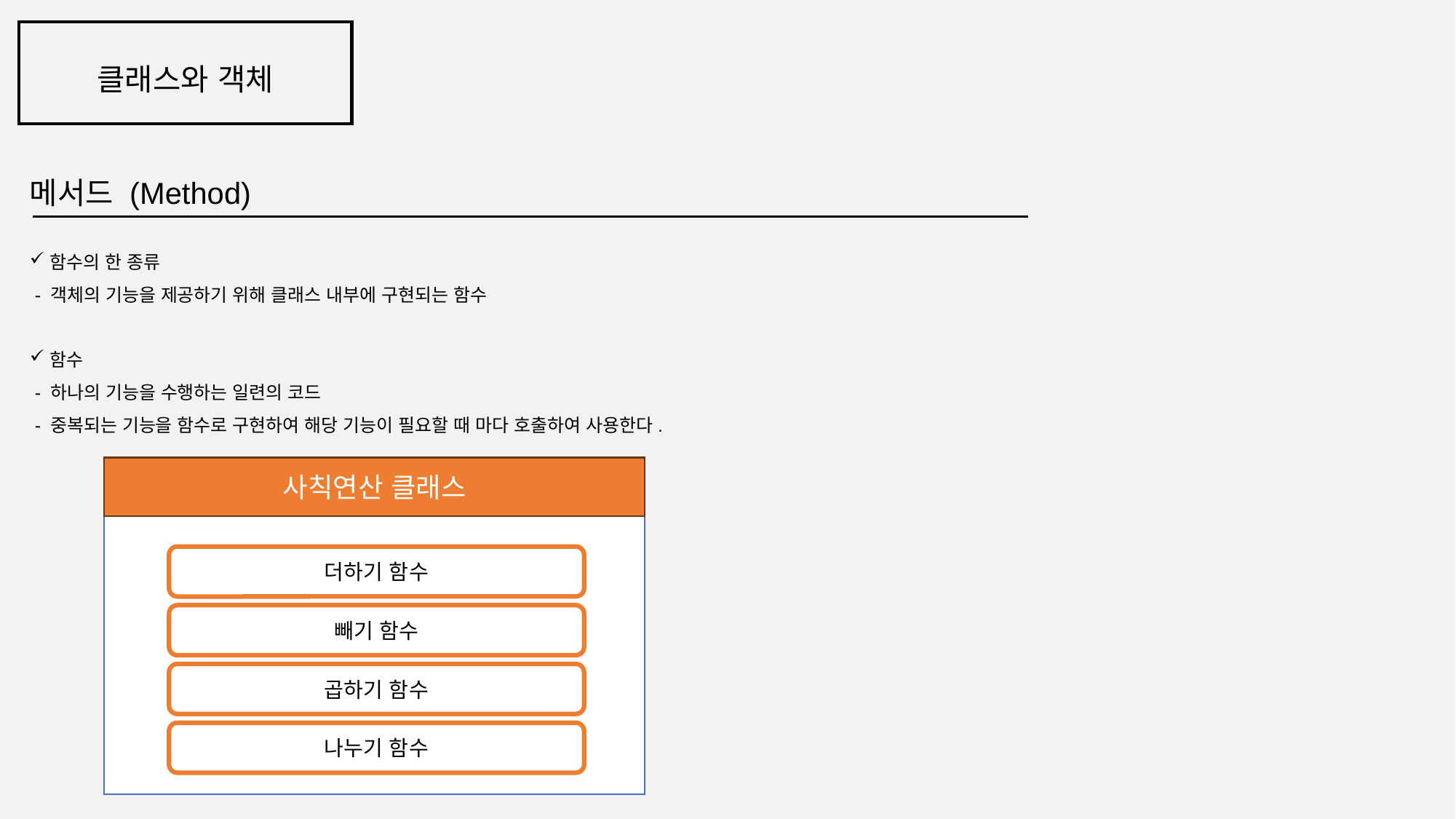

클래스와 객체
메서드 (Method)
함수의 한 종류
 - 객체의 기능을 제공하기 위해 클래스 내부에 구현되는 함수

함수
 - 하나의 기능을 수행하는 일련의 코드
 - 중복되는 기능을 함수로 구현하여 해당 기능이 필요할 때 마다 호출하여 사용한다.
사칙연산 클래스

더하기 함수
빼기 함수
곱하기 함수
나누기 함수